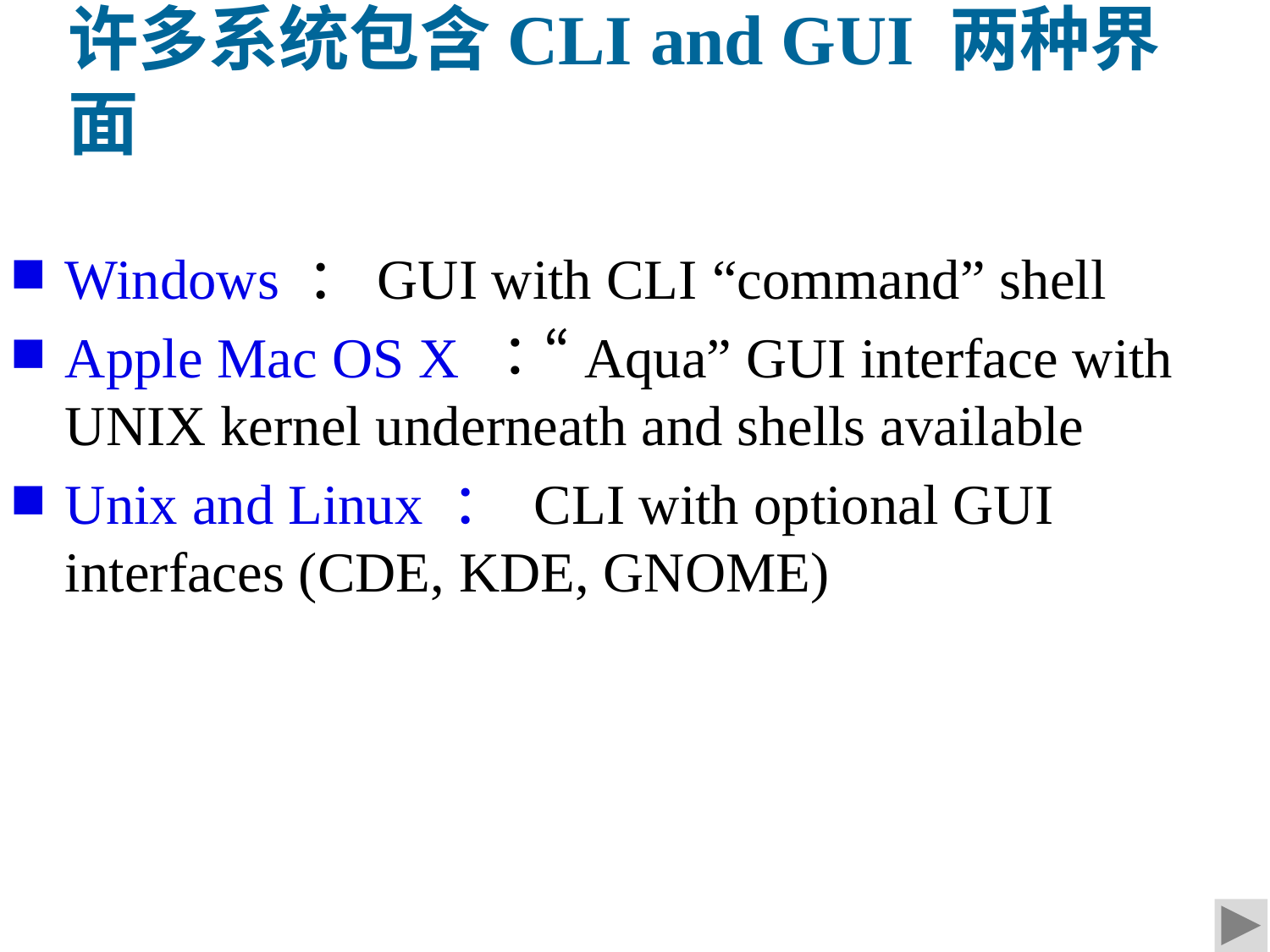

# 许多系统包含CLI and GUI 两种界面
Windows ：GUI with CLI “command” shell
Apple Mac OS X ：“Aqua” GUI interface with UNIX kernel underneath and shells available
Unix and Linux ： CLI with optional GUI interfaces (CDE, KDE, GNOME)